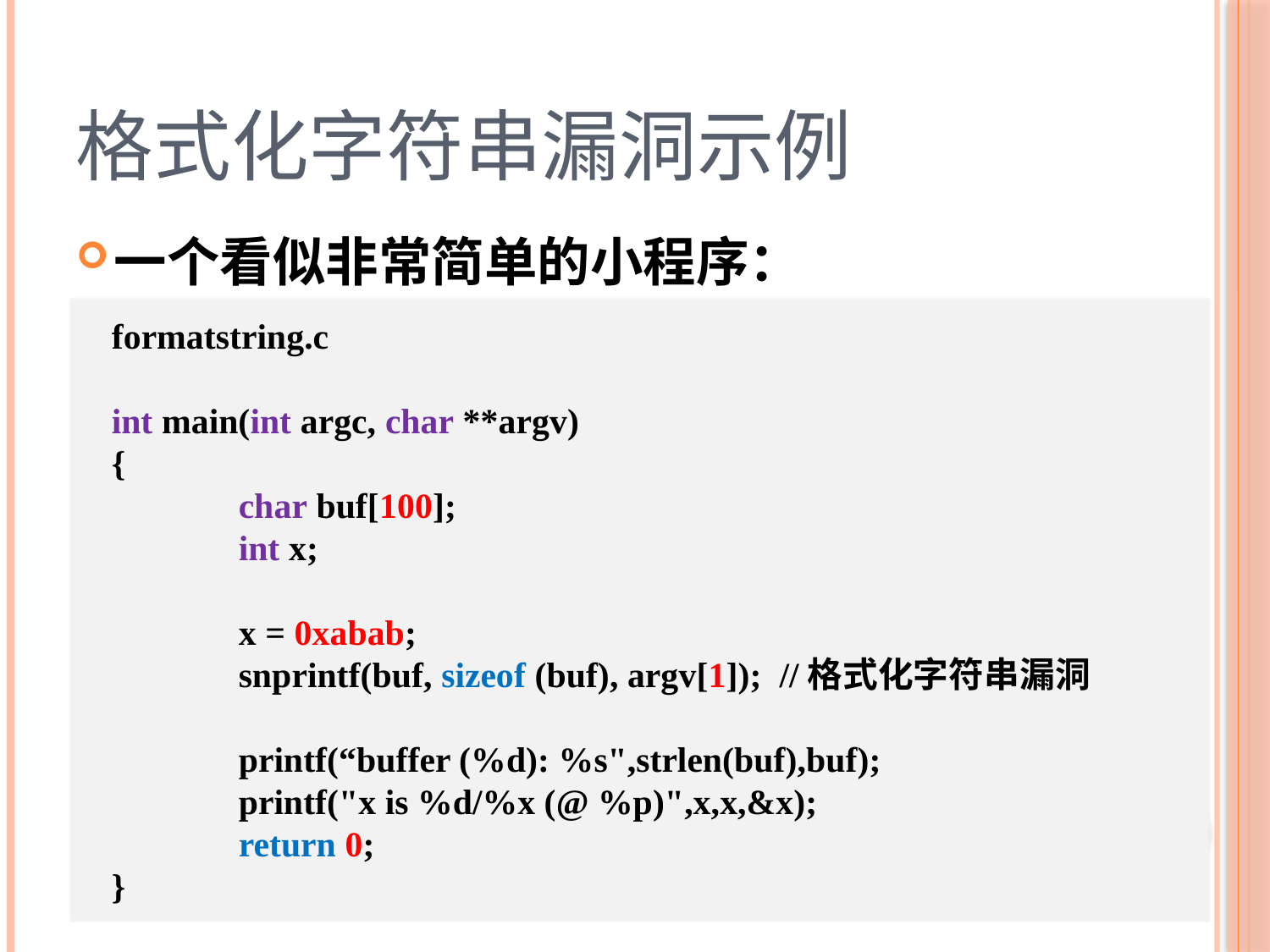

# 格式化字符串漏洞示例
一个看似非常简单的小程序：

formatstring.c

int main(int argc, char **argv)
{
	char buf[100];
	int x;

 	x = 0xabab;
 	snprintf(buf, sizeof (buf), argv[1]);  //格式化字符串漏洞

 	printf(“buffer (%d): %s",strlen(buf),buf);
 	printf("x is %d/%x (@ %p)",x,x,&x);
	return 0;
}